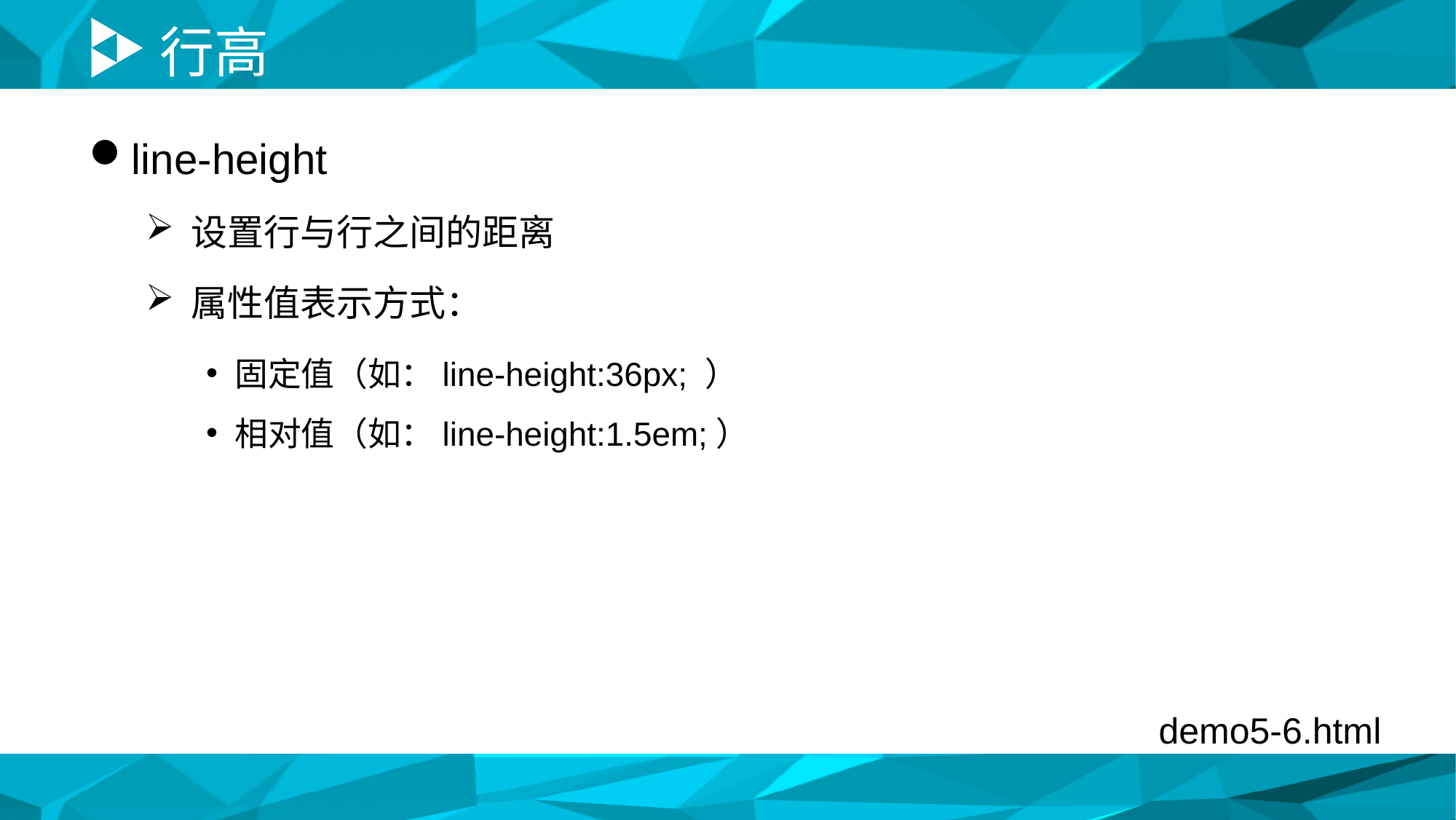

# 行高
line-height
设置行与行之间的距离
属性值表示方式：
固定值（如：line-height:36px; ）
相对值（如：line-height:1.5em;）

demo5-6.html